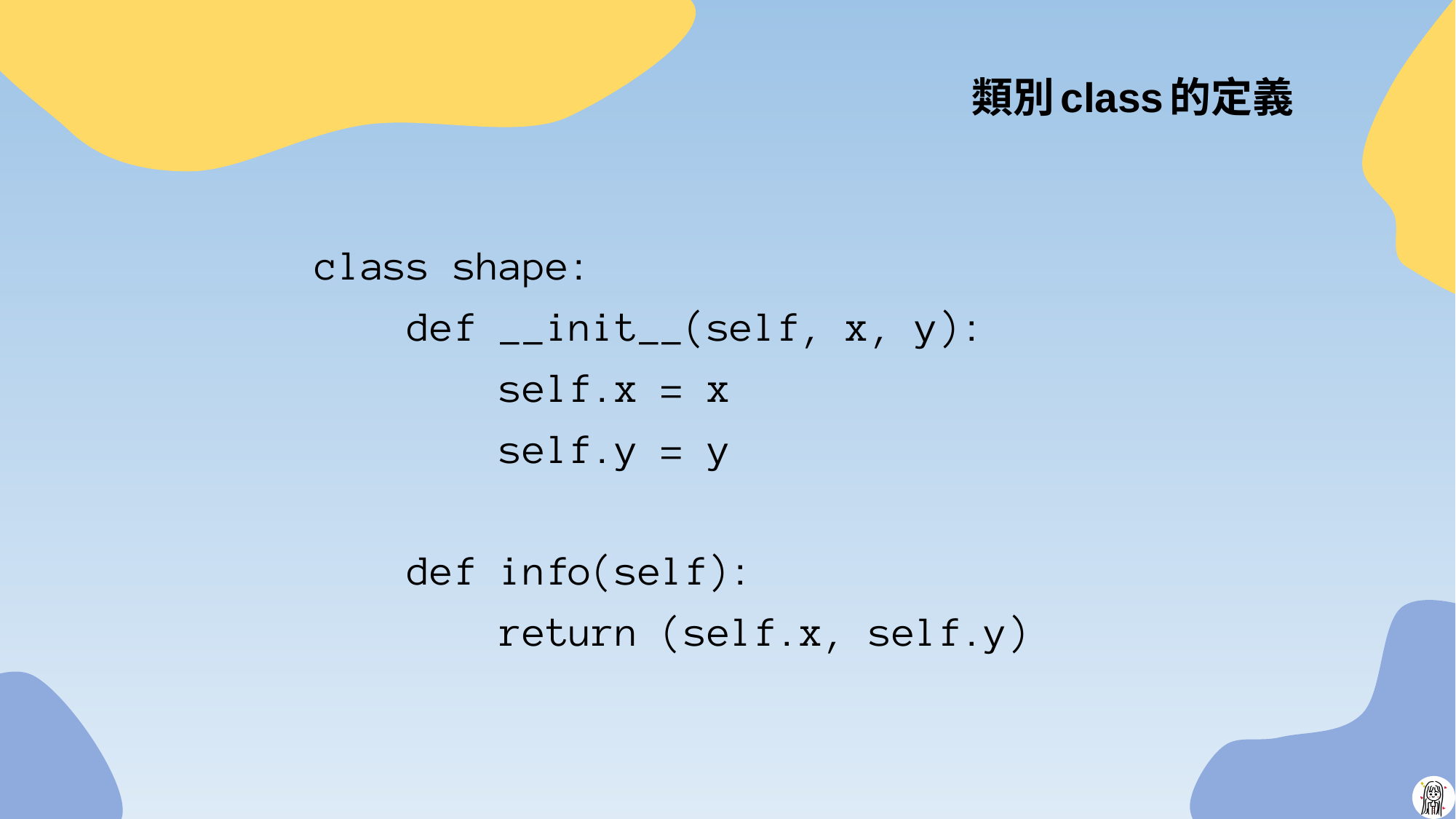

# 類別class的定義
class shape:
    def __init__(self, x, y):
        self.x = x
        self.y = y

    def info(self):
        return (self.x, self.y)
29